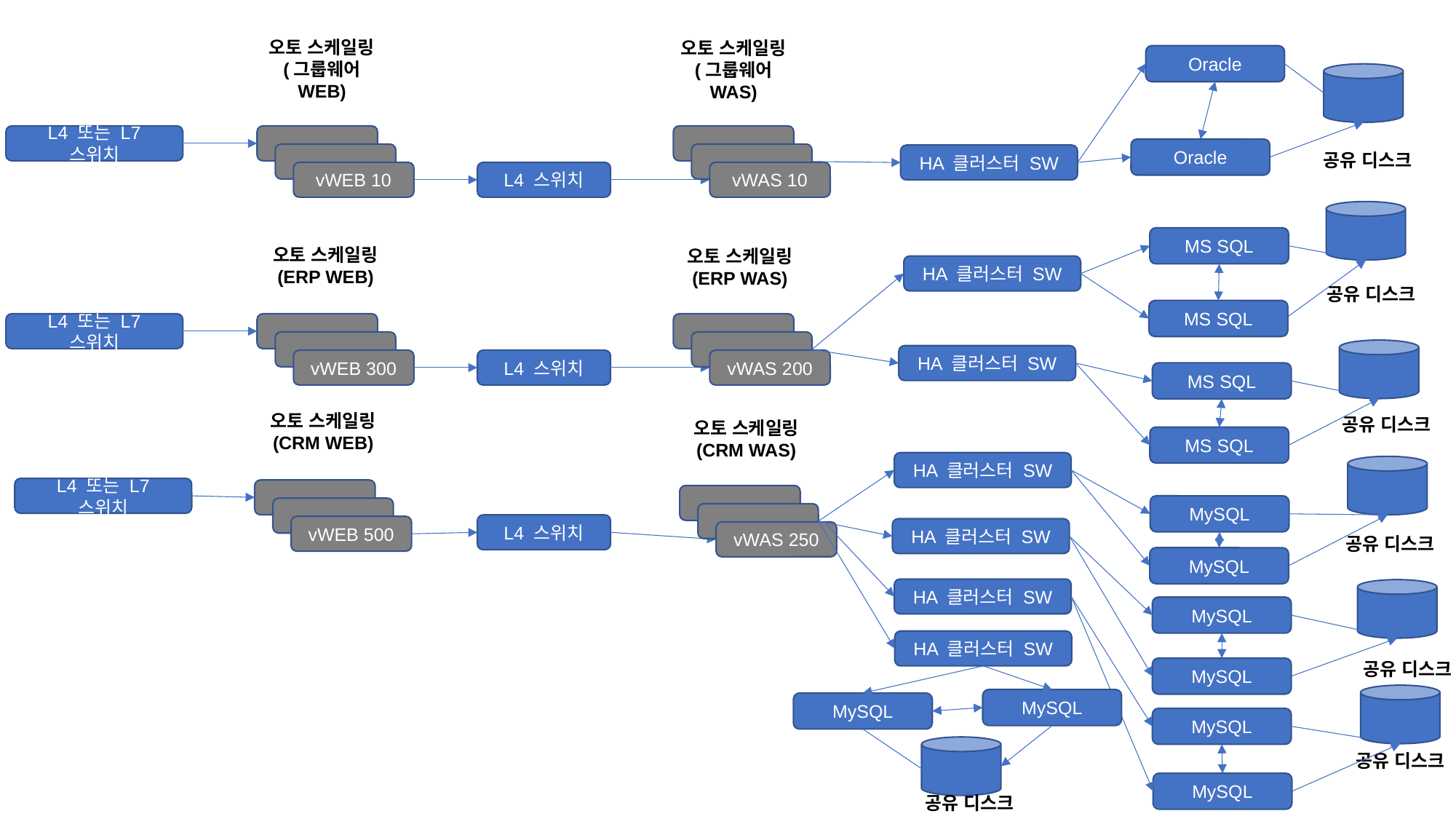

오토 스케일링
(그룹웨어 WEB)
오토 스케일링
(그룹웨어 WAS)
Oracle

L4 또는 L7 스위치

Oracle
공유 디스크

HA 클러스터 SW
vWEB 10
vWAS 10
L4 스위치

MS SQL
오토 스케일링
(ERP WEB)
오토 스케일링
(ERP WAS)
HA 클러스터 SW
공유 디스크
MS SQL
L4 또는 L7 스위치

HA 클러스터 SW
vWEB 300
vWAS 200
L4 스위치
MS SQL
오토 스케일링
(CRM WEB)
공유 디스크
오토 스케일링
(CRM WAS)
MS SQL
HA 클러스터 SW

L4 또는 L7 스위치

MySQL

L4 스위치
vWEB 500
HA 클러스터 SW
vWAS 250
공유 디스크
MySQL
HA 클러스터 SW

MySQL
HA 클러스터 SW
공유 디스크
MySQL

MySQL
MySQL
MySQL

공유 디스크
MySQL
공유 디스크